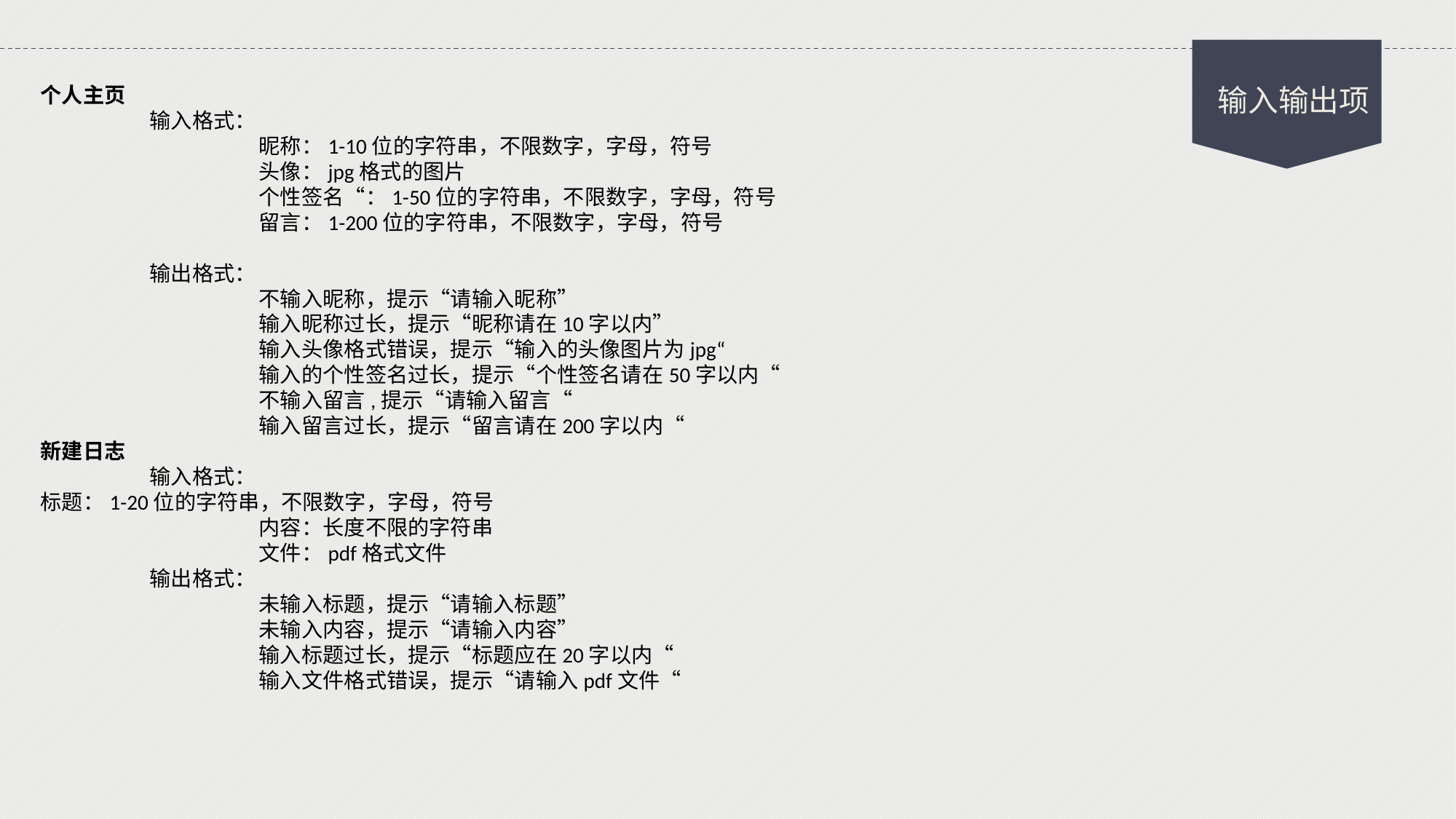

个人主页
	输入格式：
		昵称：1-10位的字符串，不限数字，字母，符号
		头像：jpg格式的图片
		个性签名“：1-50位的字符串，不限数字，字母，符号
		留言：1-200位的字符串，不限数字，字母，符号

	输出格式：
		不输入昵称，提示“请输入昵称”
		输入昵称过长，提示“昵称请在10字以内”
		输入头像格式错误，提示“输入的头像图片为jpg“
		输入的个性签名过长，提示“个性签名请在50字以内“
		不输入留言,提示“请输入留言“
		输入留言过长，提示“留言请在200字以内“
新建日志
	输入格式：
标题：1-20位的字符串，不限数字，字母，符号
		内容：长度不限的字符串
		文件：pdf格式文件
	输出格式：
		未输入标题，提示“请输入标题”
		未输入内容，提示“请输入内容”
		输入标题过长，提示“标题应在20字以内“
		输入文件格式错误，提示“请输入pdf文件“

输入输出项